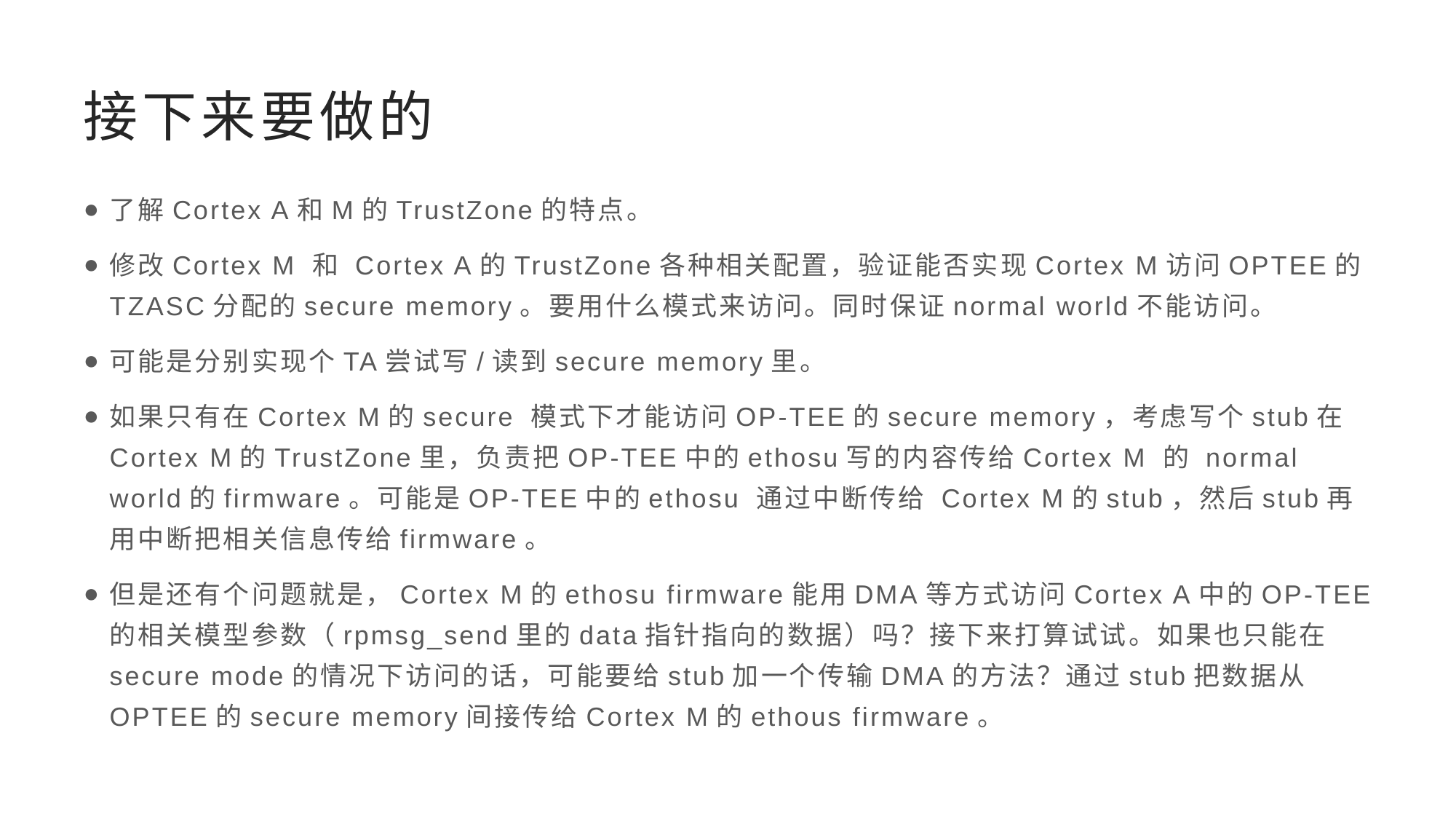

# 接下来要做的
了解Cortex A和M的TrustZone的特点。
修改Cortex M 和 Cortex A的TrustZone各种相关配置，验证能否实现Cortex M访问OPTEE的TZASC分配的secure memory。要用什么模式来访问。同时保证normal world不能访问。
可能是分别实现个TA尝试写/读到secure memory里。
如果只有在Cortex M的secure 模式下才能访问OP-TEE的secure memory，考虑写个stub在Cortex M的TrustZone里，负责把OP-TEE中的ethosu写的内容传给Cortex M 的 normal world的firmware。可能是OP-TEE中的ethosu 通过中断传给 Cortex M的stub，然后stub再用中断把相关信息传给firmware。
但是还有个问题就是，Cortex M的ethosu firmware能用DMA等方式访问Cortex A中的OP-TEE的相关模型参数（rpmsg_send里的data指针指向的数据）吗？接下来打算试试。如果也只能在secure mode的情况下访问的话，可能要给stub加一个传输DMA的方法？通过stub把数据从OPTEE的secure memory间接传给Cortex M的ethous firmware。